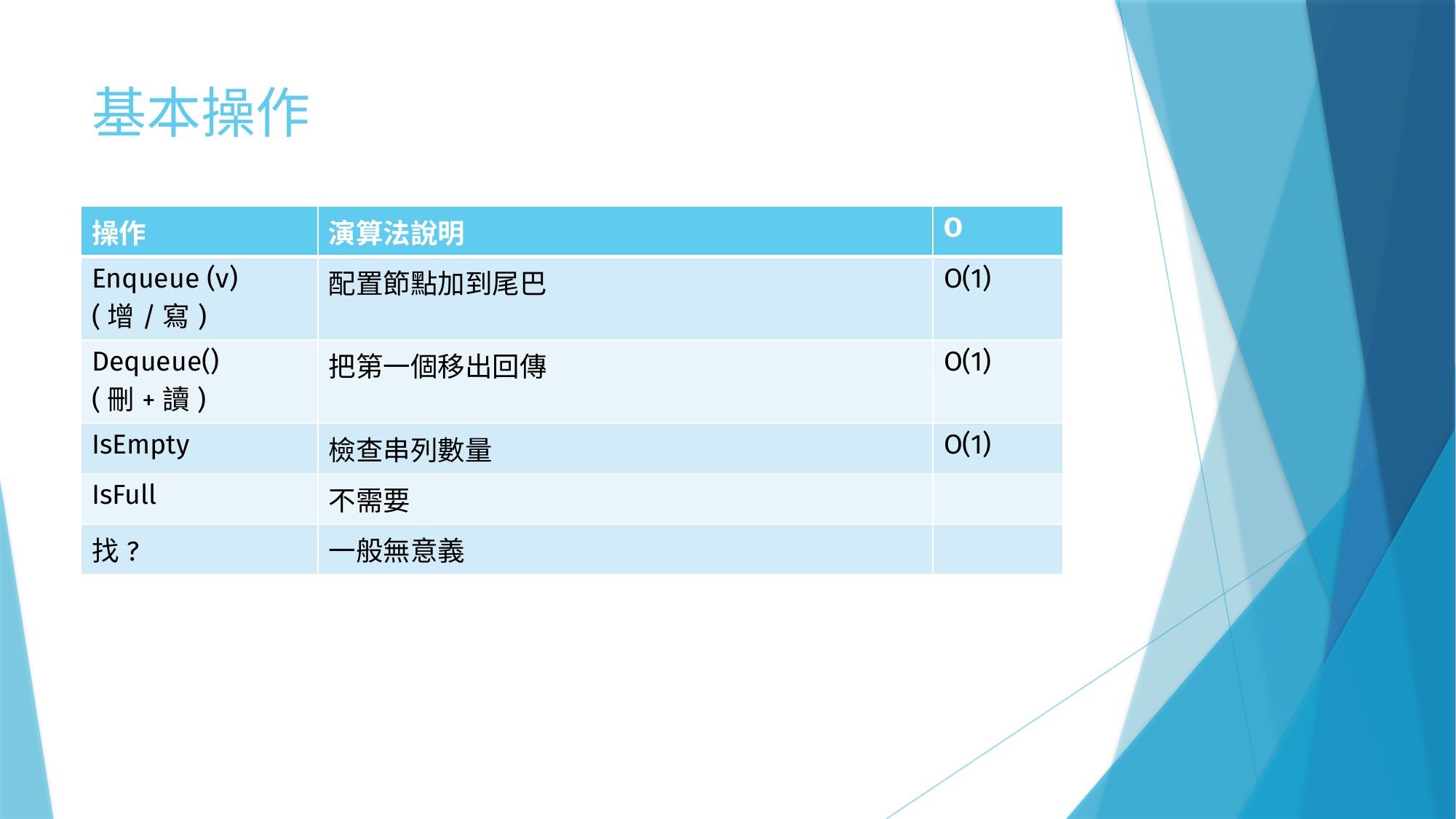

# 基本操作
| 操作 | 演算法說明 | O |
| --- | --- | --- |
| Enqueue (v) (增/寫) | 配置節點加到尾巴 | O(1) |
| Dequeue() (刪+讀) | 把第一個移出回傳 | O(1) |
| IsEmpty | 檢查串列數量 | O(1) |
| IsFull | 不需要 |  |
| 找? | 一般無意義 |  |